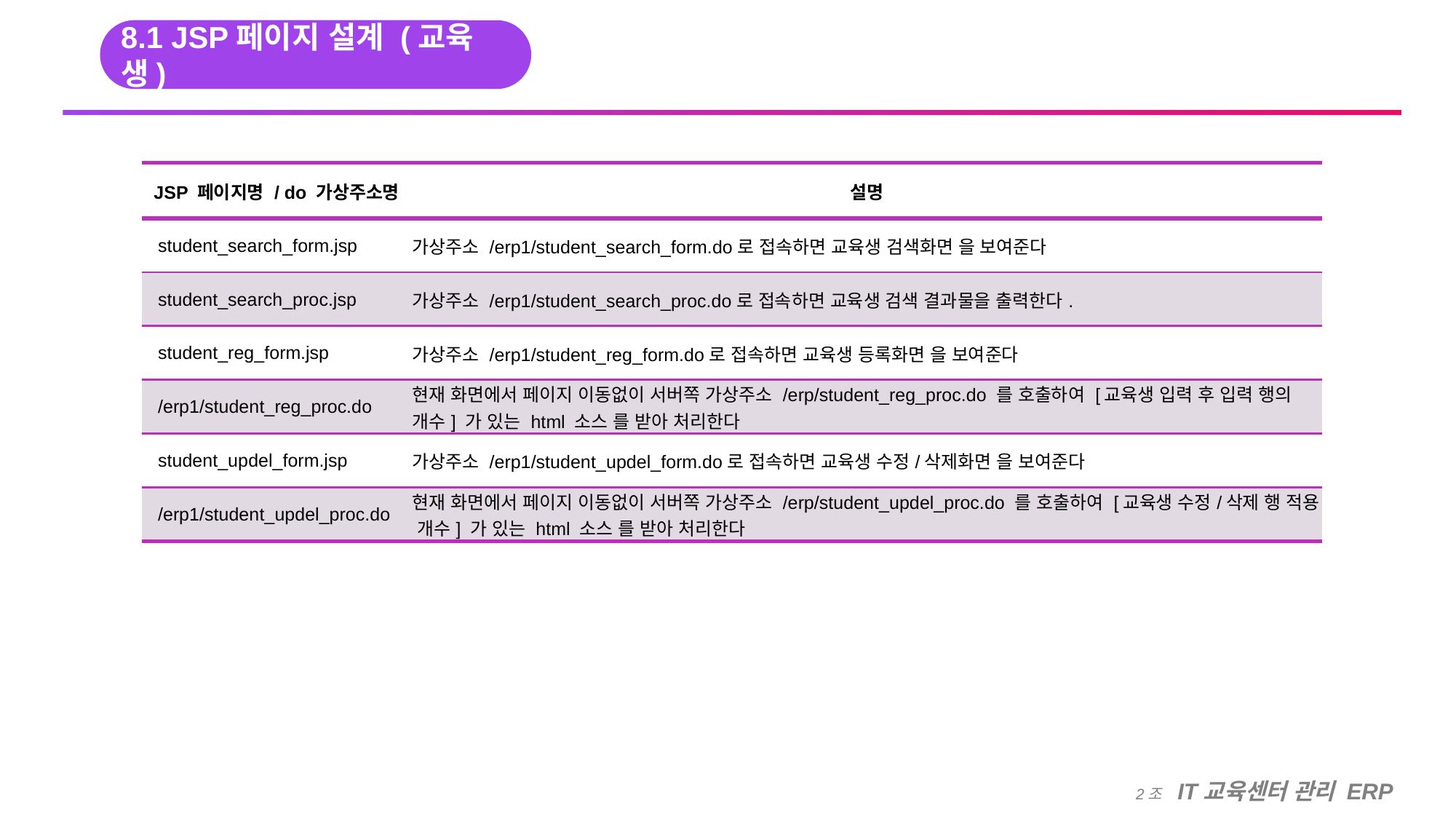

8.1 JSP페이지 설계 (교육생)

| JSP 페이지명 / do 가상주소명 | 설명 |
| --- | --- |
| student\_search\_form.jsp | 가상주소 /erp1/student\_search\_form.do로 접속하면 교육생 검색화면 을 보여준다 |
| student\_search\_proc.jsp | 가상주소 /erp1/student\_search\_proc.do로 접속하면 교육생 검색 결과물을 출력한다. |
| student\_reg\_form.jsp | 가상주소 /erp1/student\_reg\_form.do로 접속하면 교육생 등록화면 을 보여준다 |
| /erp1/student\_reg\_proc.do | 현재 화면에서 페이지 이동없이 서버쪽 가상주소 /erp/student\_reg\_proc.do 를 호출하여 [교육생 입력 후 입력 행의 개수] 가 있는 html 소스 를 받아 처리한다 |
| student\_updel\_form.jsp | 가상주소 /erp1/student\_updel\_form.do로 접속하면 교육생 수정/삭제화면 을 보여준다 |
| /erp1/student\_updel\_proc.do | 현재 화면에서 페이지 이동없이 서버쪽 가상주소 /erp/student\_updel\_proc.do 를 호출하여 [교육생 수정/삭제 행 적용 개수] 가 있는 html 소스 를 받아 처리한다 |
2조 IT교육센터 관리 ERP